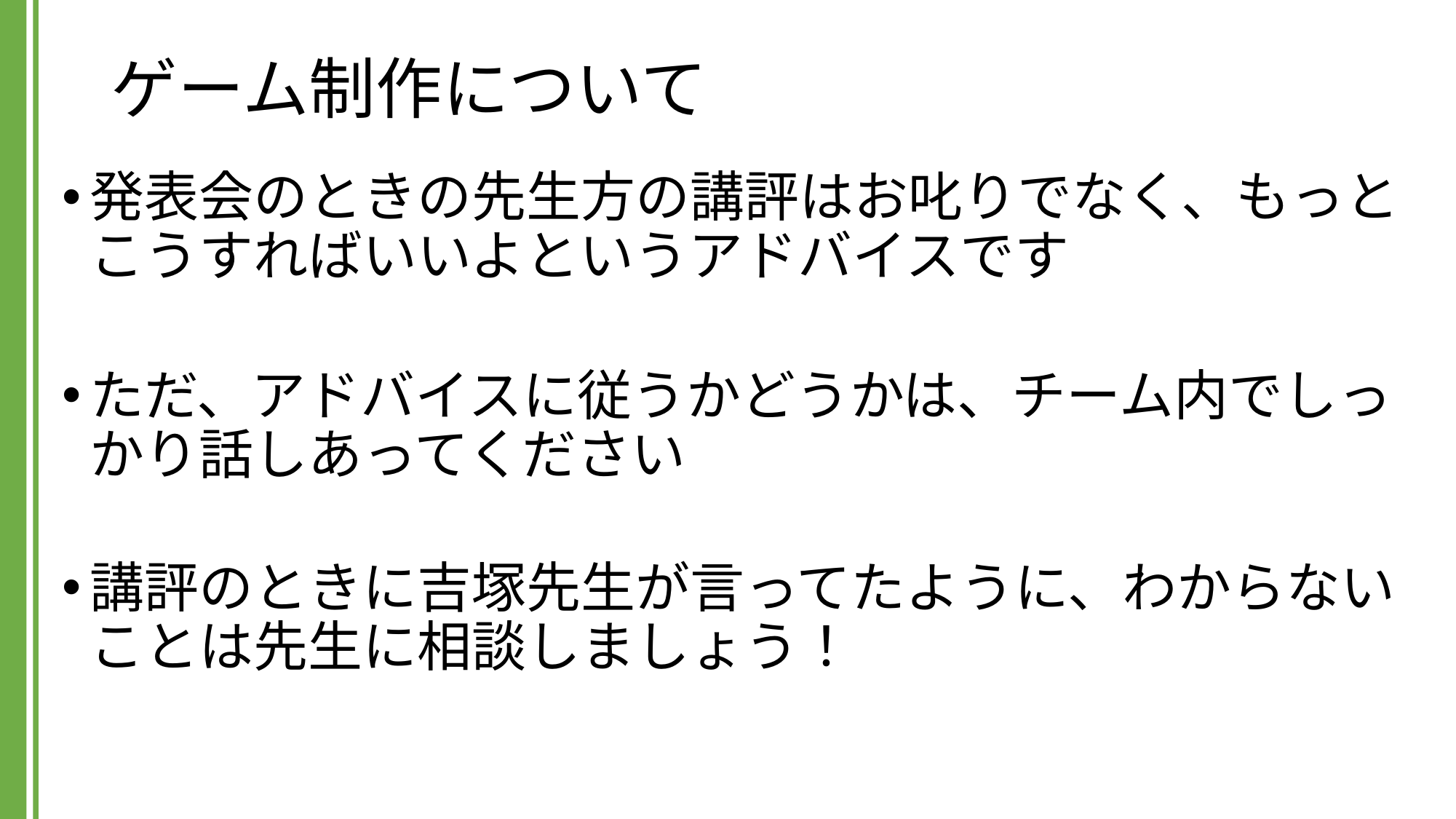

# ゲーム制作について
発表会のときの先生方の講評はお叱りでなく、もっとこうすればいいよというアドバイスです
ただ、アドバイスに従うかどうかは、チーム内でしっかり話しあってください
講評のときに吉塚先生が言ってたように、わからない
ことは先生に相談しましょう！